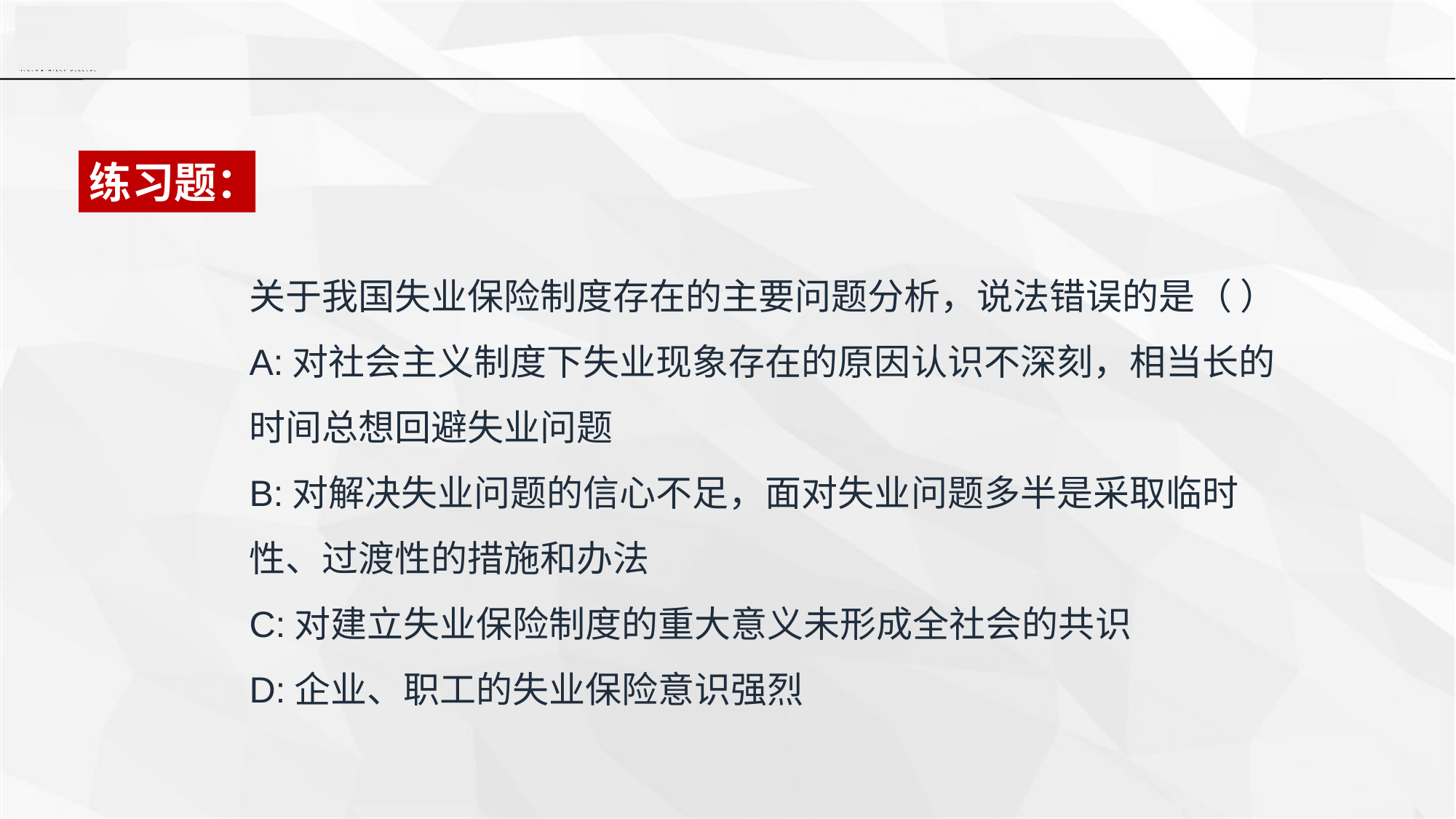

练习题：
关于我国失业保险制度存在的主要问题分析，说法错误的是（ ）
A:对社会主义制度下失业现象存在的原因认识不深刻，相当长的时间总想回避失业问题
B:对解决失业问题的信心不足，面对失业问题多半是采取临时性、过渡性的措施和办法
C:对建立失业保险制度的重大意义未形成全社会的共识
D:企业、职工的失业保险意识强烈